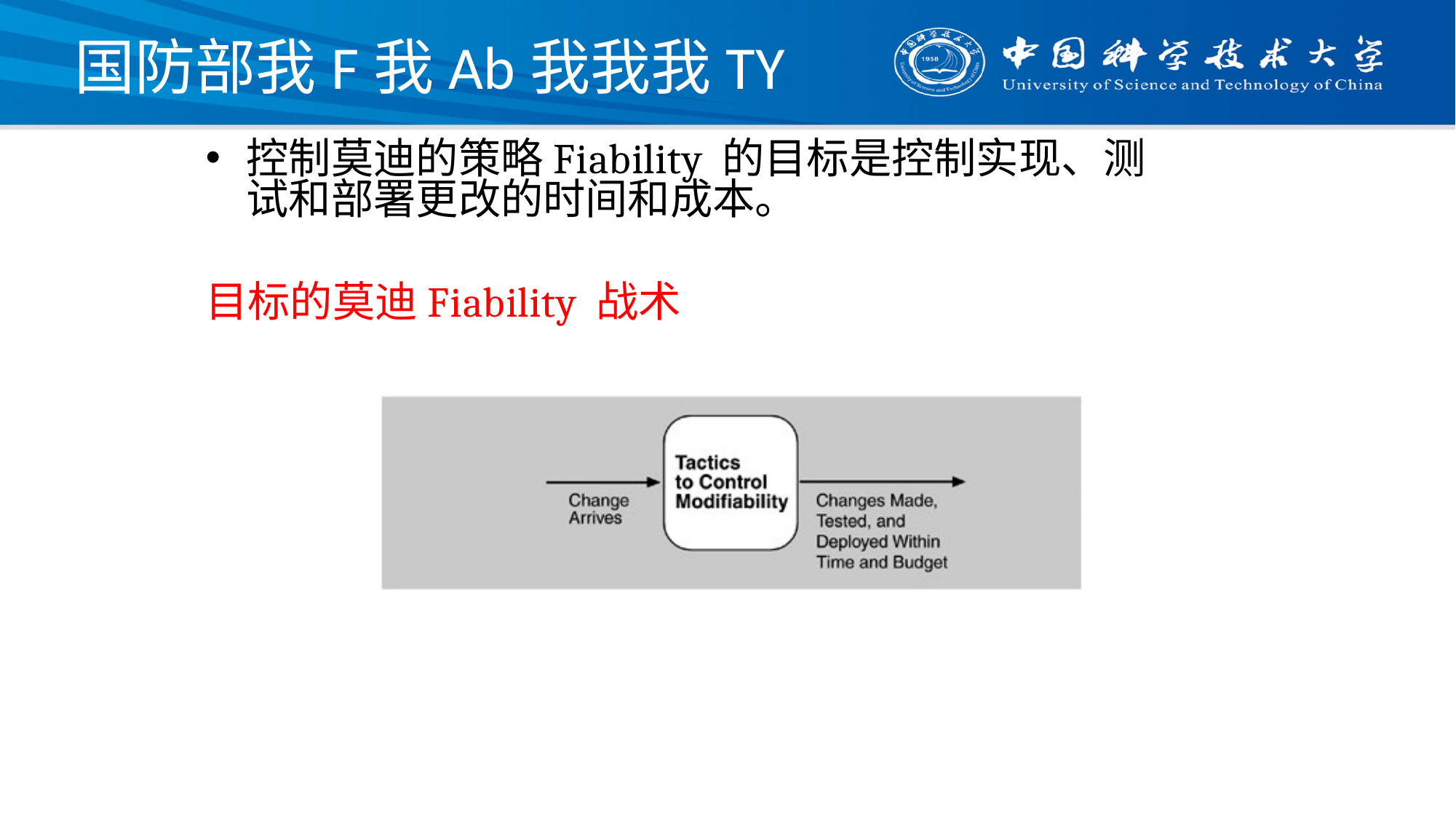

# 国防部我F我Ab我我我TY
控制莫迪的策略Fiability 的目标是控制实现、测试和部署更改的时间和成本。

目标的莫迪Fiability 战术

9